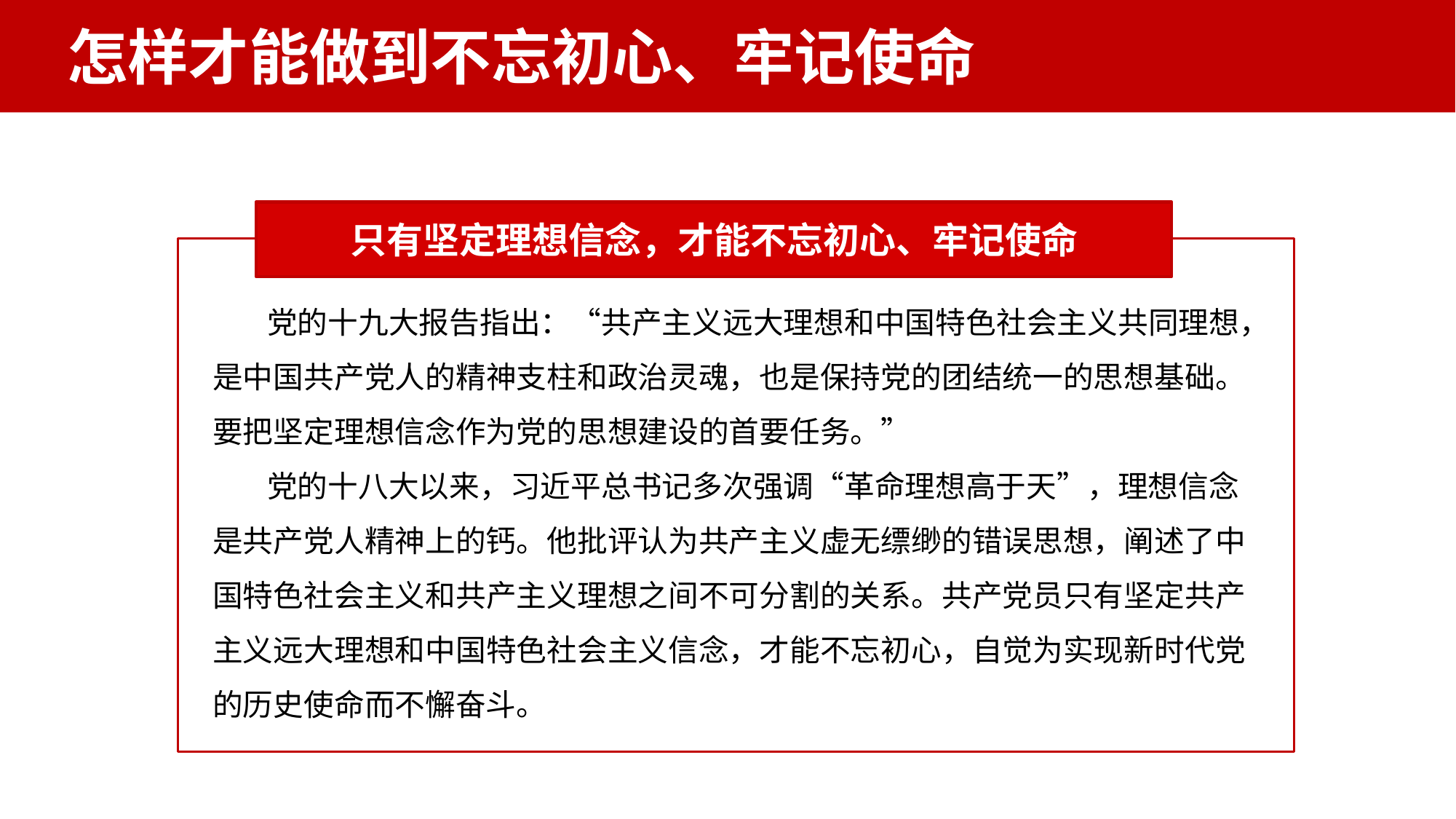

怎样才能做到不忘初心、牢记使命
只有坚定理想信念，才能不忘初心、牢记使命

       党的十九大报告指出：“共产主义远大理想和中国特色社会主义共同理想，是中国共产党人的精神支柱和政治灵魂，也是保持党的团结统一的思想基础。要把坚定理想信念作为党的思想建设的首要任务。”
       党的十八大以来，习近平总书记多次强调“革命理想高于天”，理想信念是共产党人精神上的钙。他批评认为共产主义虚无缥缈的错误思想，阐述了中国特色社会主义和共产主义理想之间不可分割的关系。共产党员只有坚定共产主义远大理想和中国特色社会主义信念，才能不忘初心，自觉为实现新时代党的历史使命而不懈奋斗。